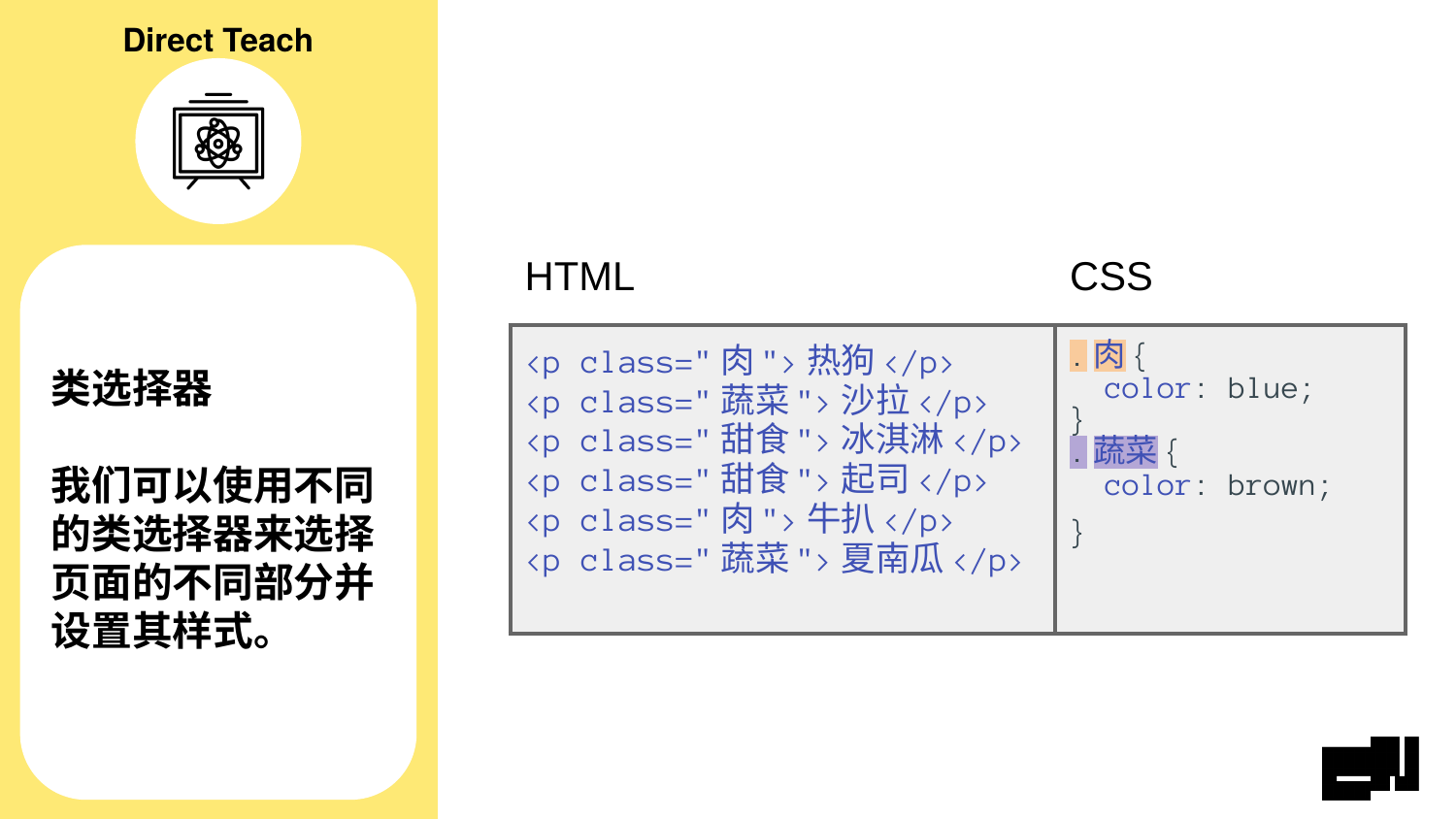

HTML
CSS
类选择器

我们可以使用不同的类选择器来选择页面的不同部分并设置其样式。
| <p class="肉">热狗</p> <p class="蔬菜">沙拉</p> <p class="甜食">冰淇淋</p> <p class="甜食">起司</p> <p class="肉">牛扒</p> <p class="蔬菜">夏南瓜</p> | .肉{ color: blue; } .蔬菜{ color: brown; } |
| --- | --- |